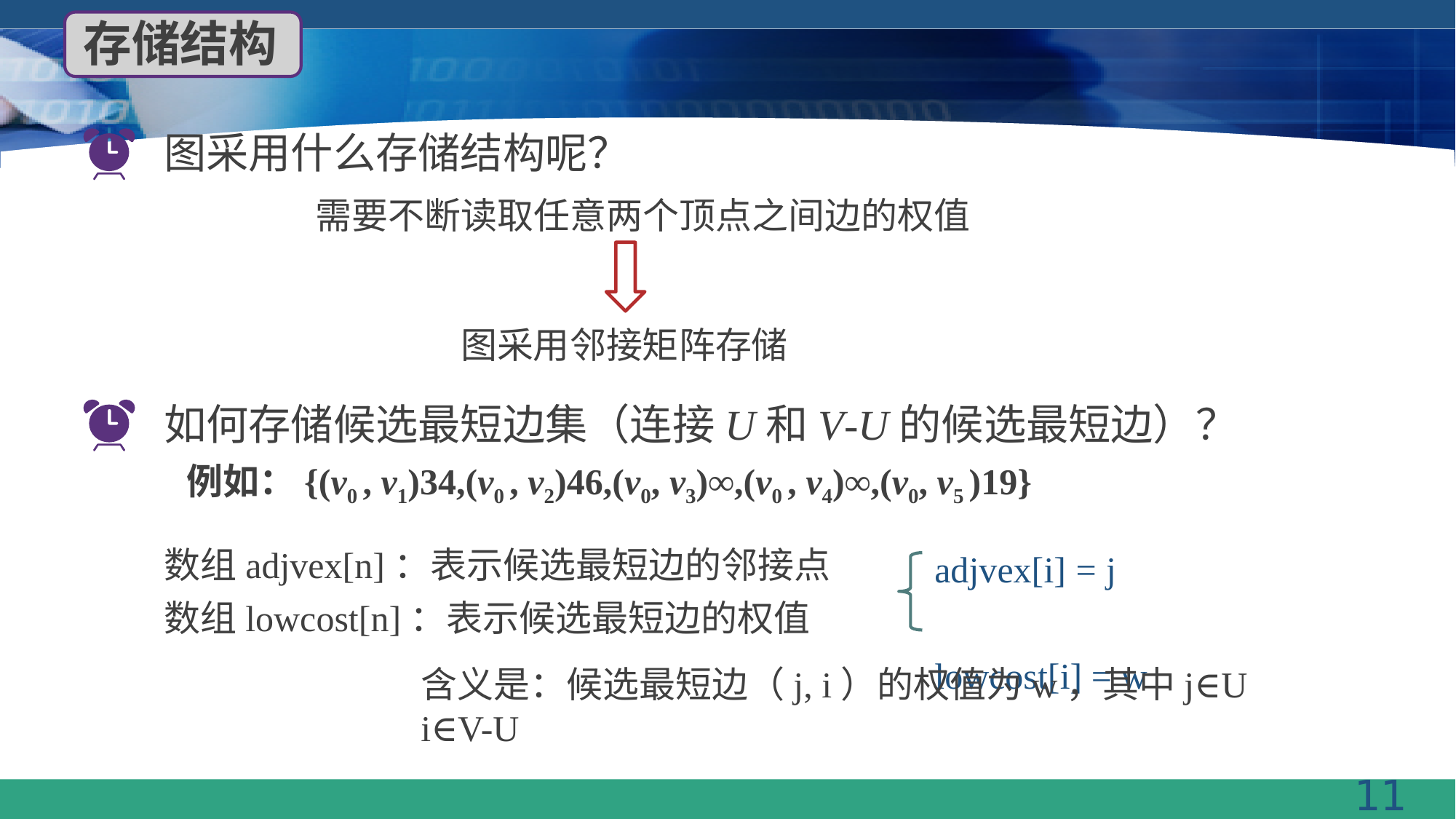

存储结构

#
图采用什么存储结构呢？

需要不断读取任意两个顶点之间边的权值

图采用邻接矩阵存储
如何存储候选最短边集（连接U和V-U的候选最短边）？

例如：{(v0 , v1)34,(v0 , v2)46,(v0, v3)∞,(v0 , v4)∞,(v0, v5 )19}
数组adjvex[n]：表示候选最短边的邻接点
数组lowcost[n]：表示候选最短边的权值
adjvex[i] = j
lowcost[i] = w

含义是：候选最短边（j, i）的权值为w，其中j∈U
i∈V-U